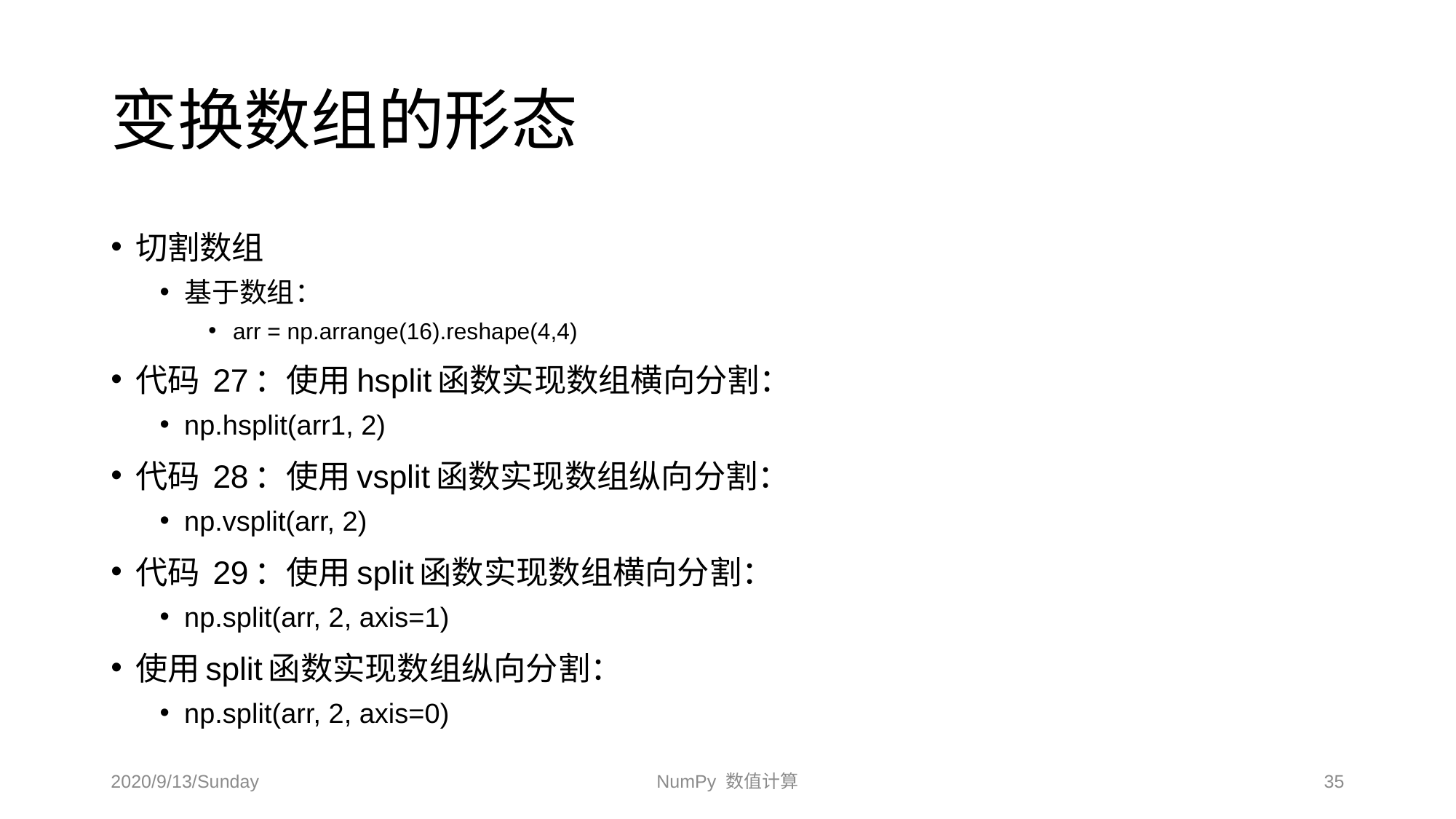

# 变换数组的形态
切割数组
基于数组：
arr = np.arrange(16).reshape(4,4)
代码 27：使用hsplit函数实现数组横向分割：
np.hsplit(arr1, 2)
代码 28：使用vsplit函数实现数组纵向分割：
np.vsplit(arr, 2)
代码 29：使用split函数实现数组横向分割：
np.split(arr, 2, axis=1)
使用split函数实现数组纵向分割：
np.split(arr, 2, axis=0)

2020/9/13/Sunday
NumPy 数值计算
35